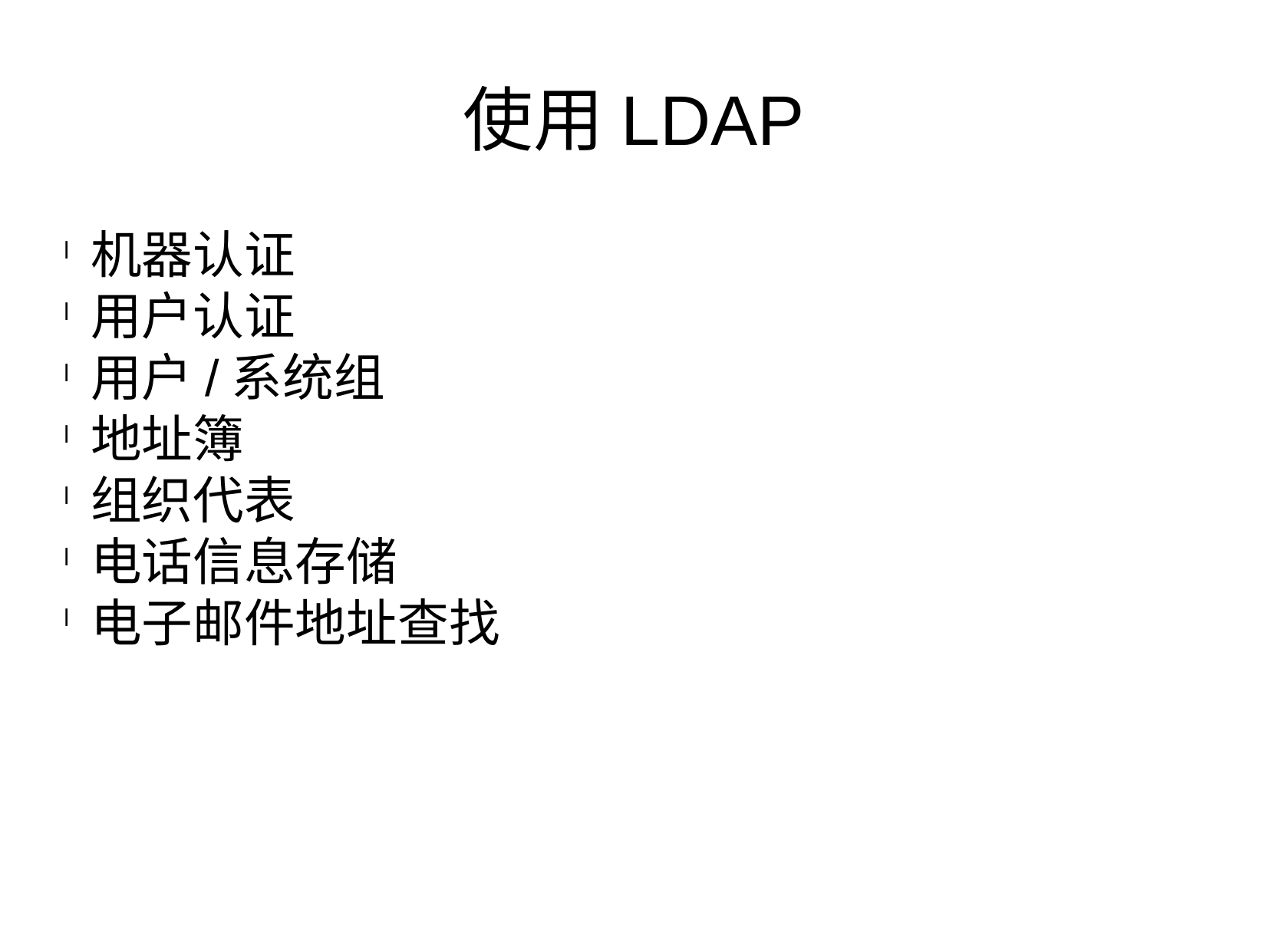

使用LDAP
机器认证
用户认证
用户/系统组
地址簿
组织代表
电话信息存储
电子邮件地址查找